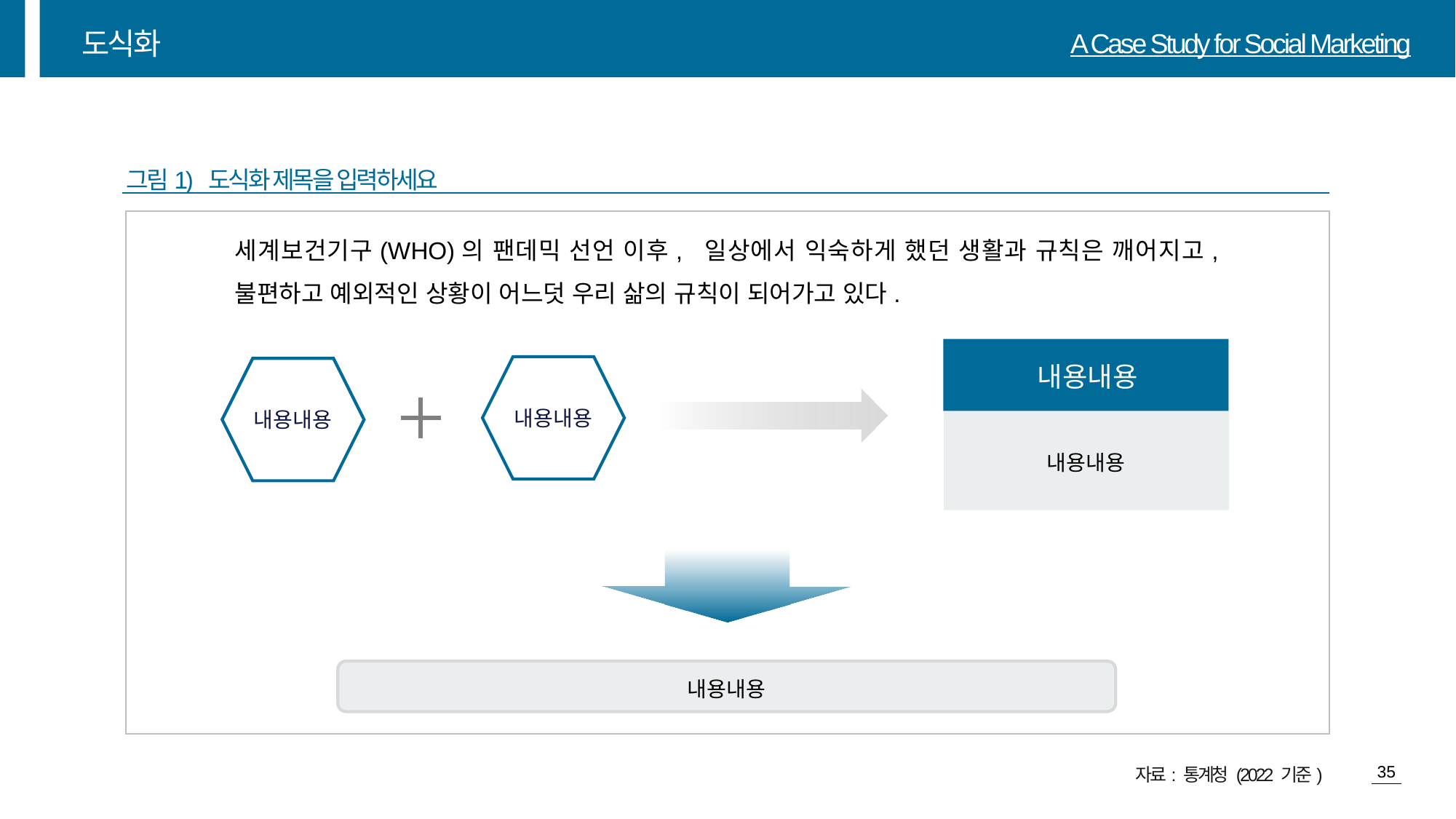

도식화
그림1)  도식화 제목을 입력하세요

세계보건기구(WHO)의 팬데믹 선언 이후,  일상에서 익숙하게 했던 생활과 규칙은 깨어지고, 불편하고 예외적인 상황이 어느덧 우리 삶의 규칙이 되어가고 있다.

내용내용
내용내용

내용내용

내용내용

내용내용
자료: 통계청 (2022 기준)